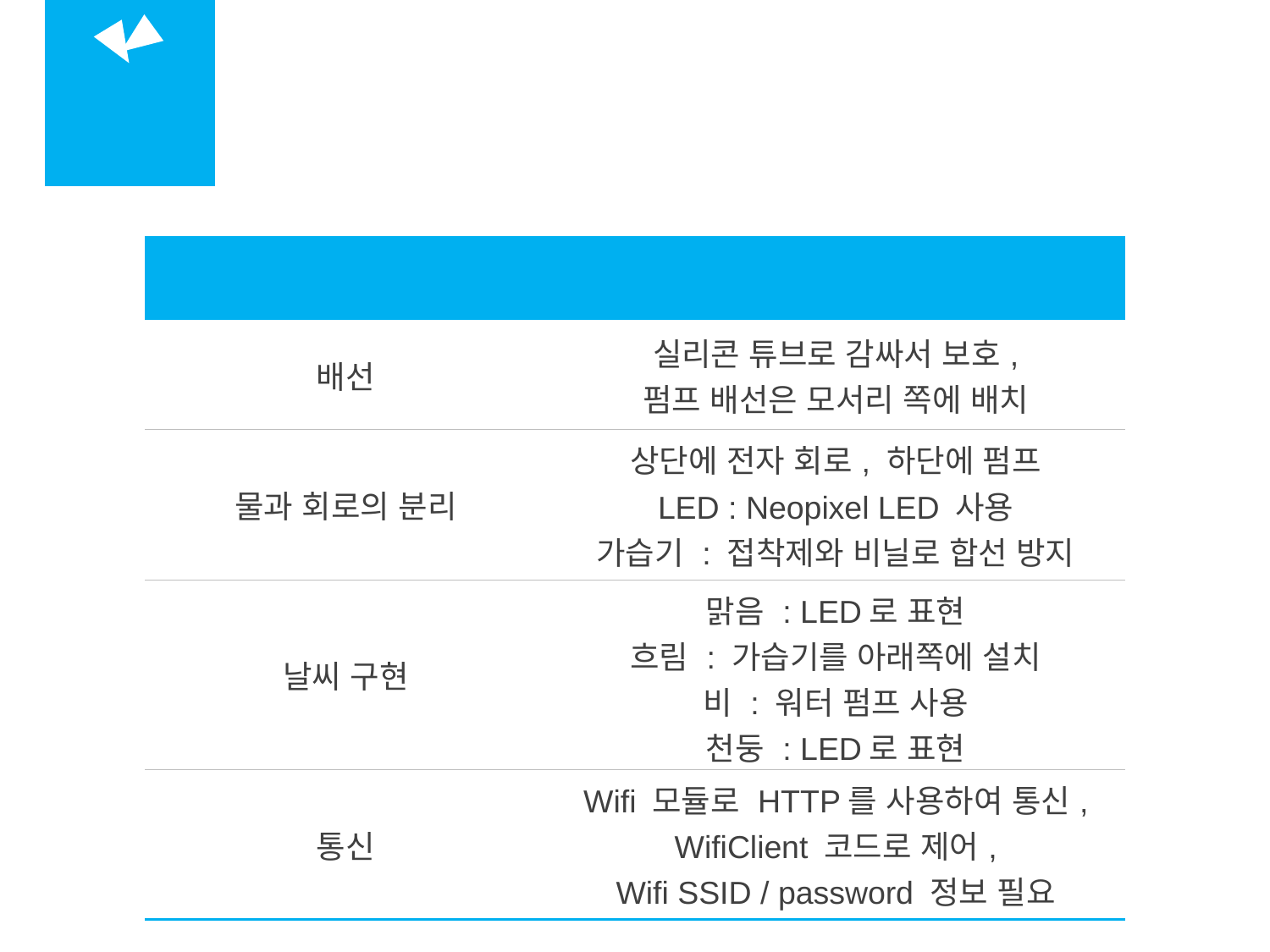

01
웨더 큐브
| 조사 내용 | 웨더 큐브 |
| --- | --- |
| 배선 | 실리콘 튜브로 감싸서 보호, 펌프 배선은 모서리 쪽에 배치 |
| 물과 회로의 분리 | 상단에 전자 회로, 하단에 펌프 LED : Neopixel LED 사용 가습기 : 접착제와 비닐로 합선 방지 |
| 날씨 구현 | 맑음 : LED로 표현 흐림 : 가습기를 아래쪽에 설치 비 : 워터 펌프 사용 천둥 : LED로 표현 |
| 통신 | Wifi 모듈로 HTTP를 사용하여 통신, WifiClient 코드로 제어, Wifi SSID / password 정보 필요 |